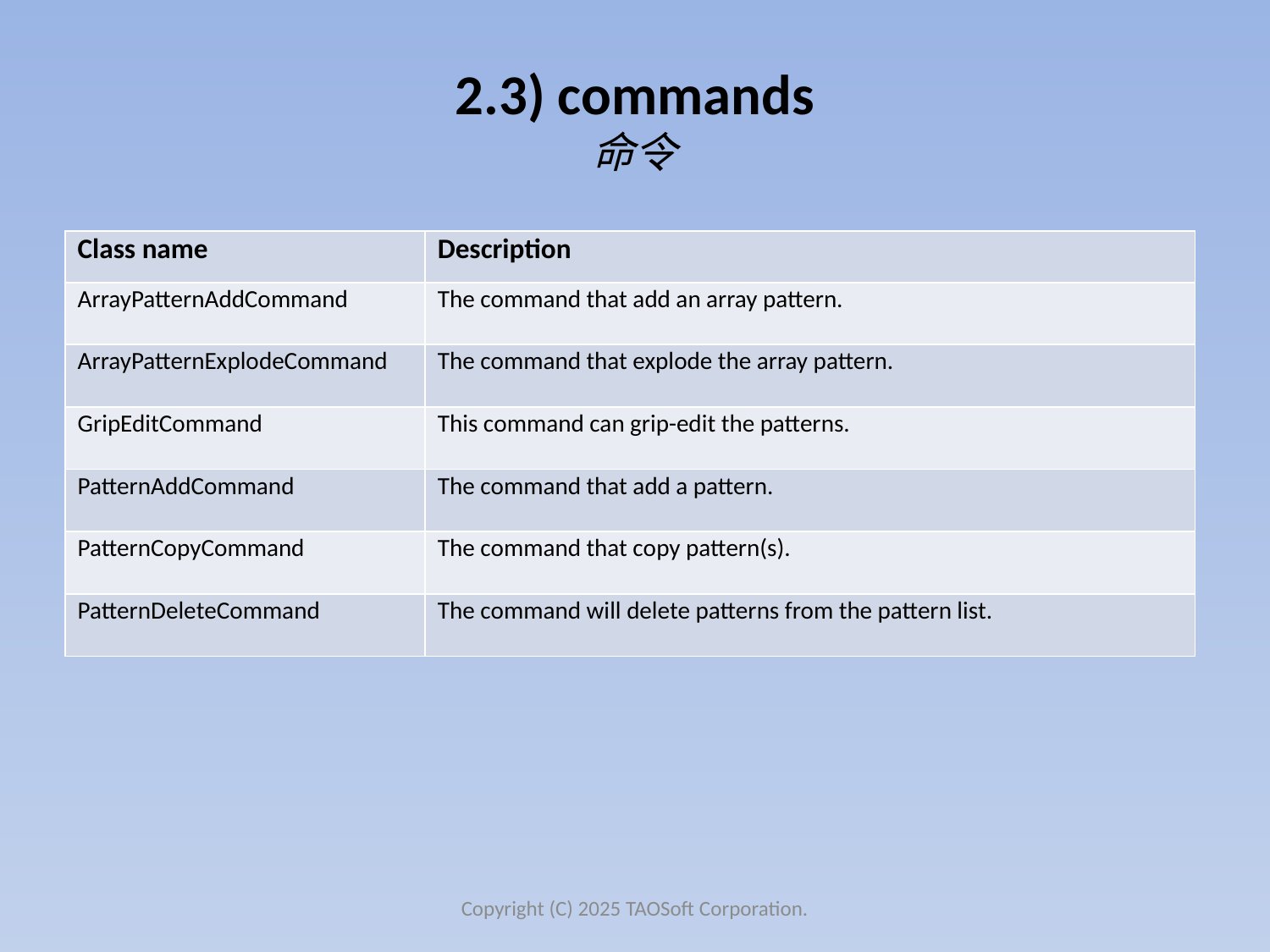

# 2.3) commands 命令
| Class name | Description |
| --- | --- |
| ArrayPatternAddCommand | The command that add an array pattern. |
| ArrayPatternExplodeCommand | The command that explode the array pattern. |
| GripEditCommand | This command can grip-edit the patterns. |
| PatternAddCommand | The command that add a pattern. |
| PatternCopyCommand | The command that copy pattern(s). |
| PatternDeleteCommand | The command will delete patterns from the pattern list. |
Copyright (C) 2025 TAOSoft Corporation.
9